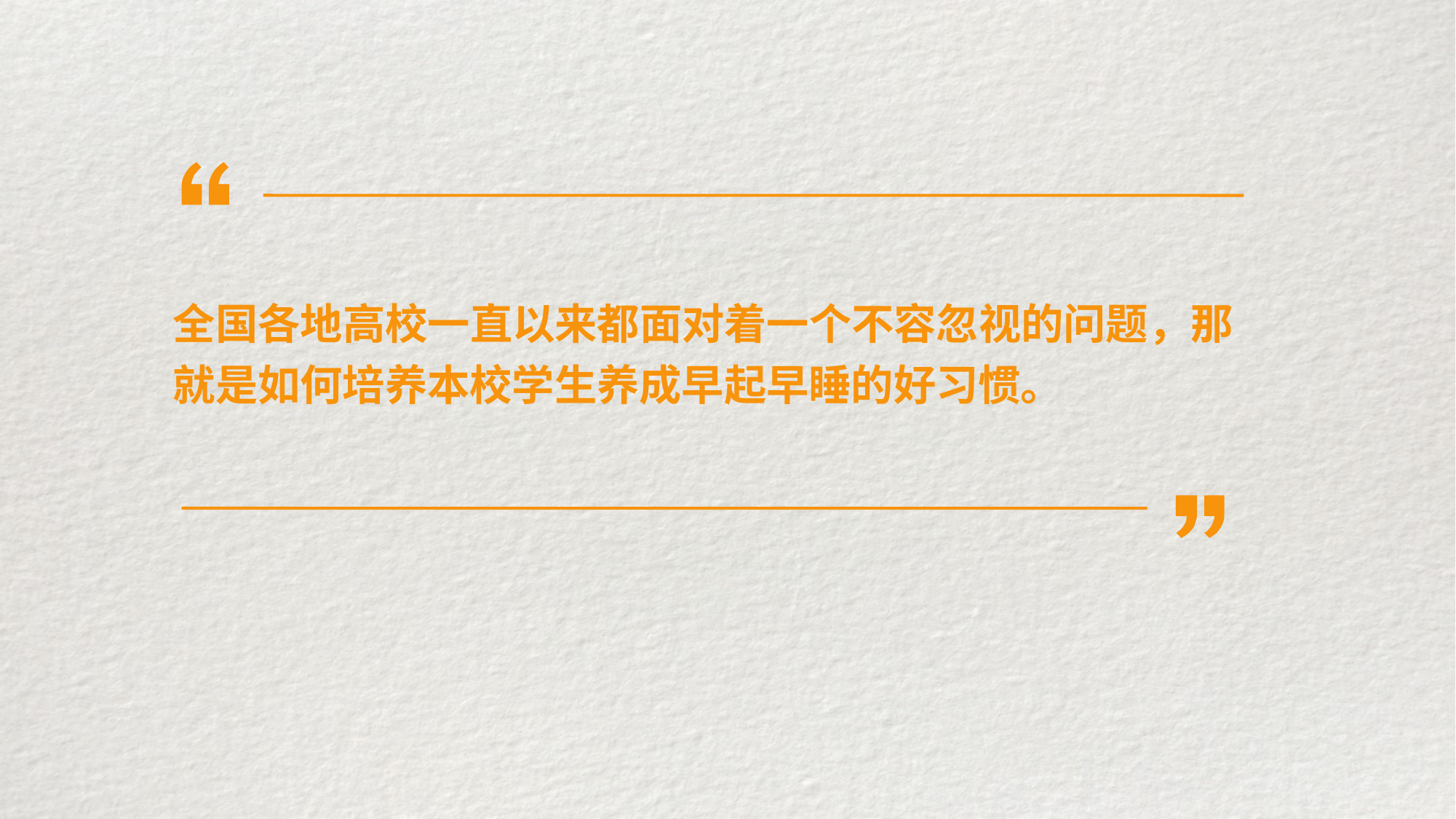

全国各地高校一直以来都面对着一个不容忽视的问题，那就是如何培养本校学生养成早起早睡的好习惯。